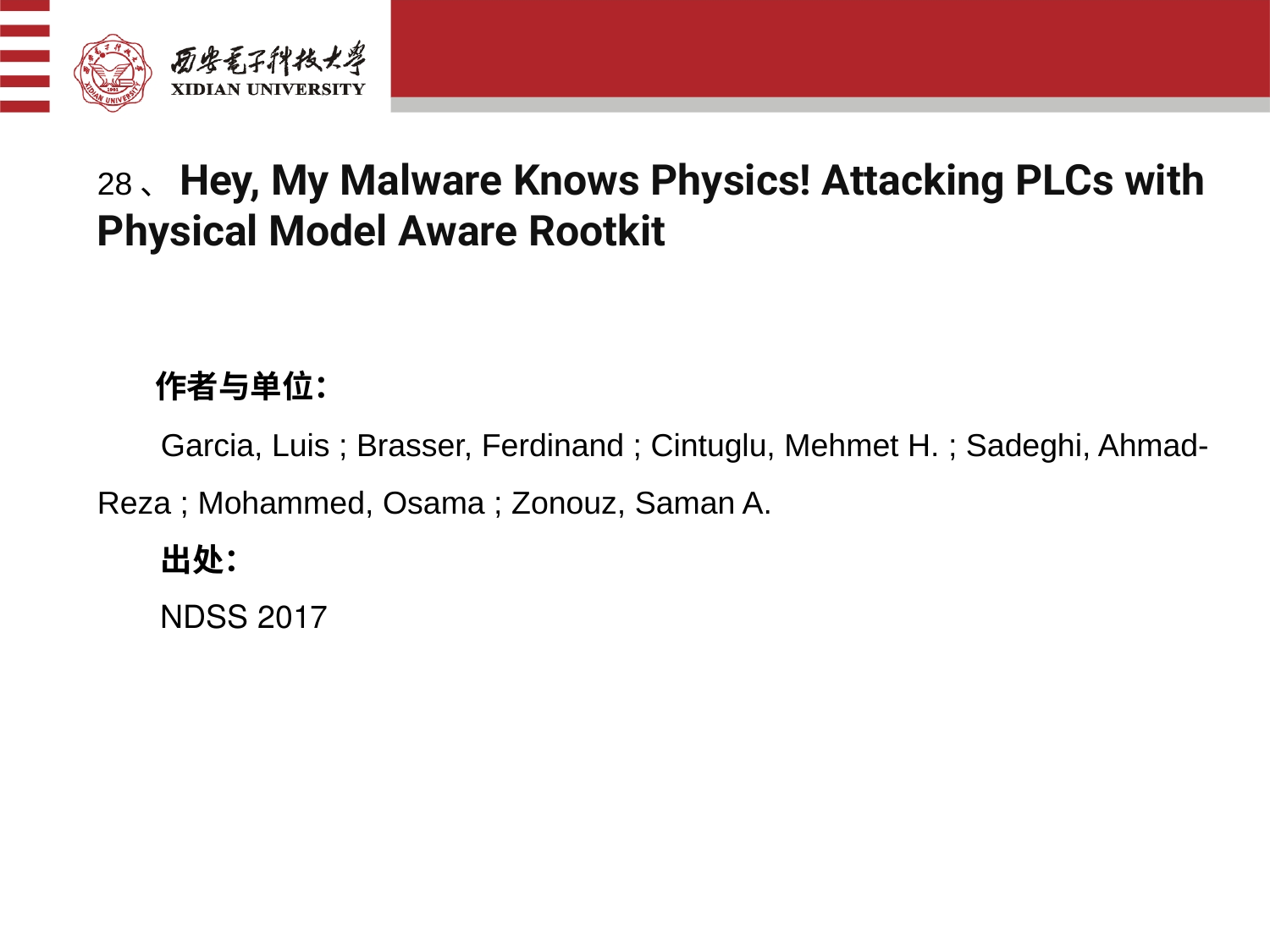

28、Hey, My Malware Knows Physics! Attacking PLCs with Physical Model Aware Rootkit

     作者与单位：
Garcia, Luis ; Brasser, Ferdinand ; Cintuglu, Mehmet H. ; Sadeghi, Ahmad-Reza ; Mohammed, Osama ; Zonouz, Saman A.
出处：
NDSS 2017